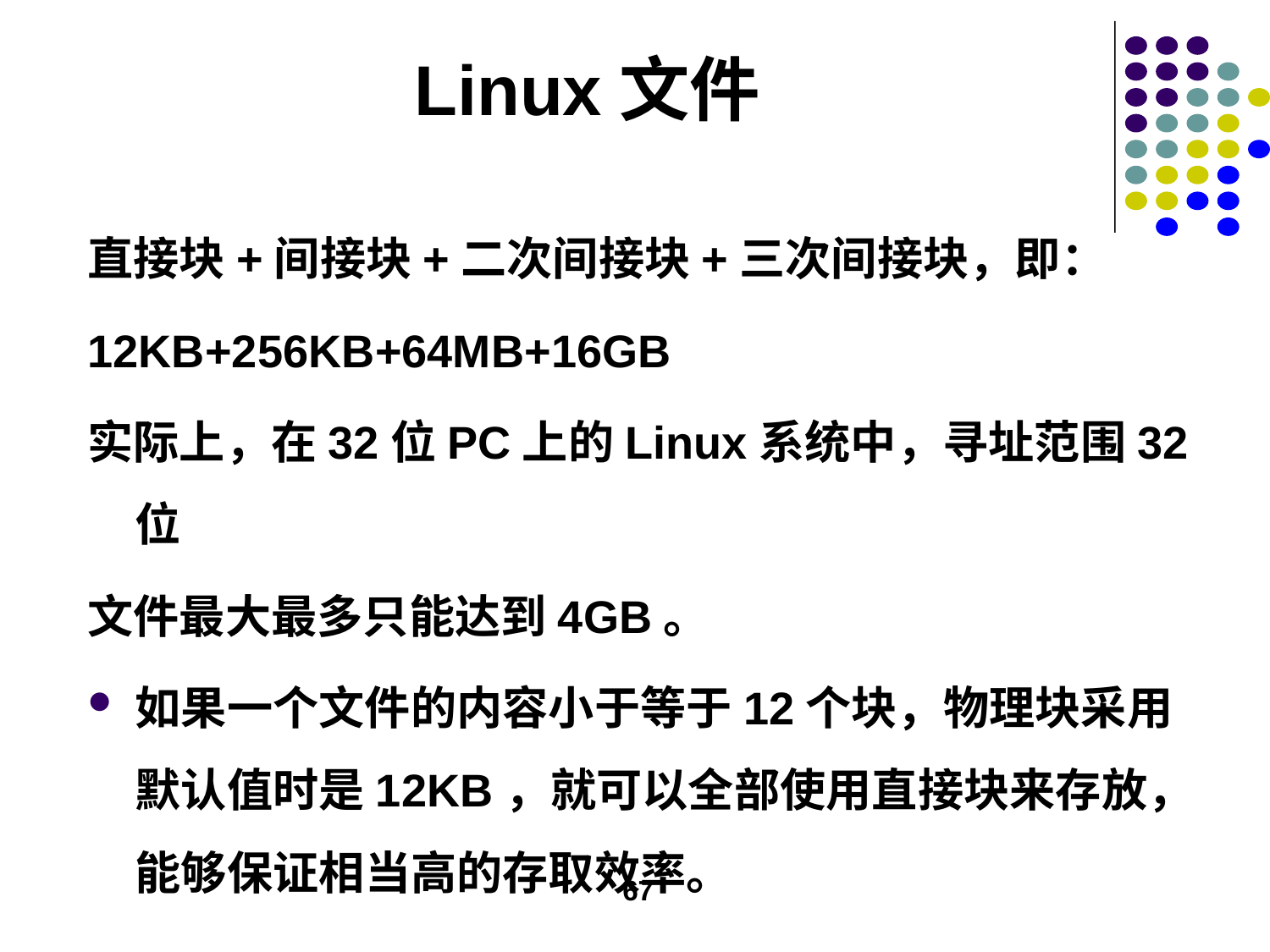

# Linux文件
直接块+间接块+二次间接块+三次间接块，即：
12KB+256KB+64MB+16GB
实际上，在32位PC上的Linux系统中，寻址范围32位
文件最大最多只能达到4GB。
如果一个文件的内容小于等于12个块，物理块采用默认值时是12KB，就可以全部使用直接块来存放，能够保证相当高的存取效率。
67